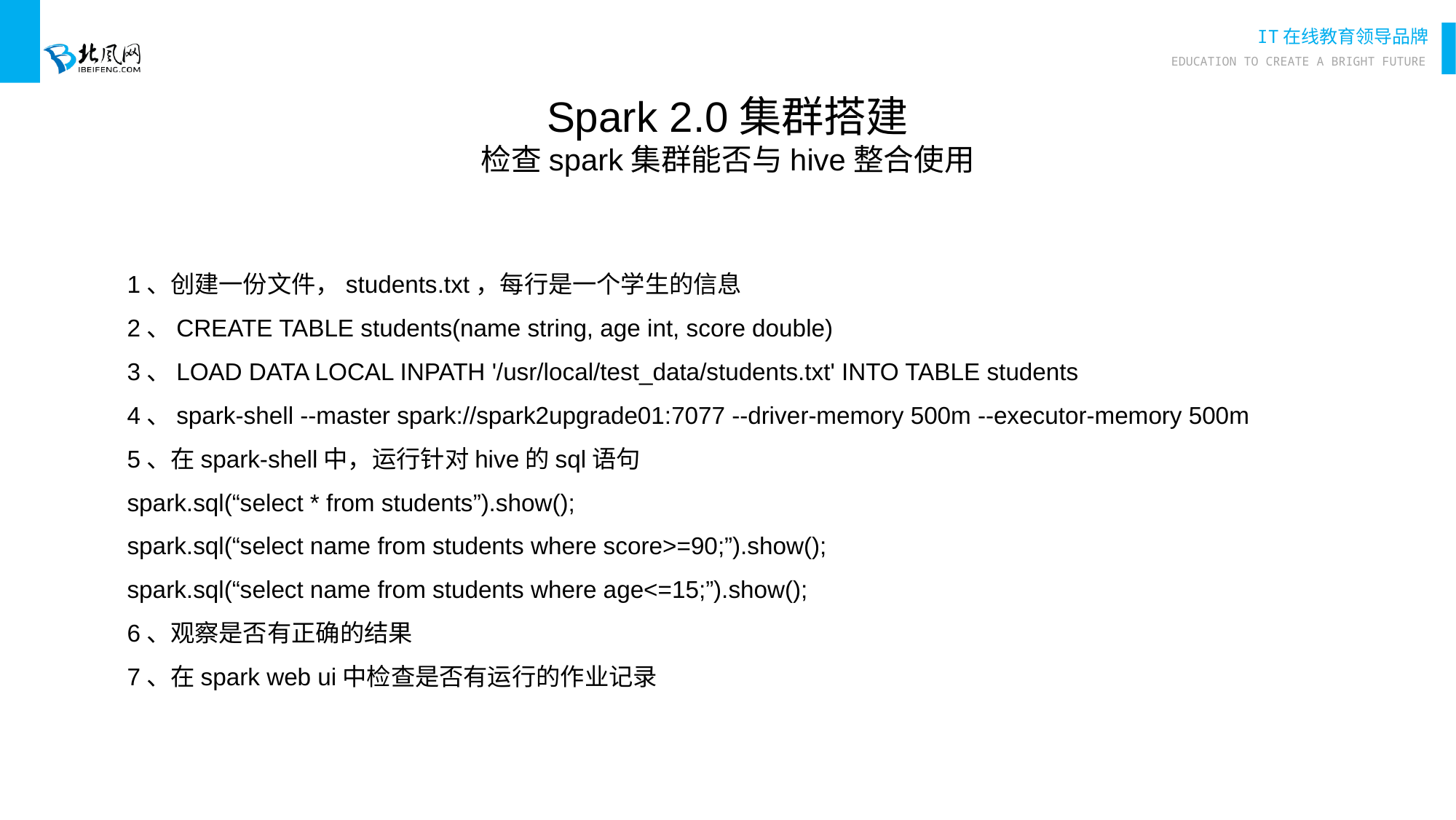

Spark 2.0集群搭建
检查spark集群能否与hive整合使用
1、创建一份文件，students.txt，每行是一个学生的信息
2、CREATE TABLE students(name string, age int, score double)
3、LOAD DATA LOCAL INPATH '/usr/local/test_data/students.txt' INTO TABLE students
4、spark-shell --master spark://spark2upgrade01:7077 --driver-memory 500m --executor-memory 500m
5、在spark-shell中，运行针对hive的sql语句
spark.sql(“select * from students”).show();
spark.sql(“select name from students where score>=90;”).show();
spark.sql(“select name from students where age<=15;”).show();
6、观察是否有正确的结果
7、在spark web ui中检查是否有运行的作业记录